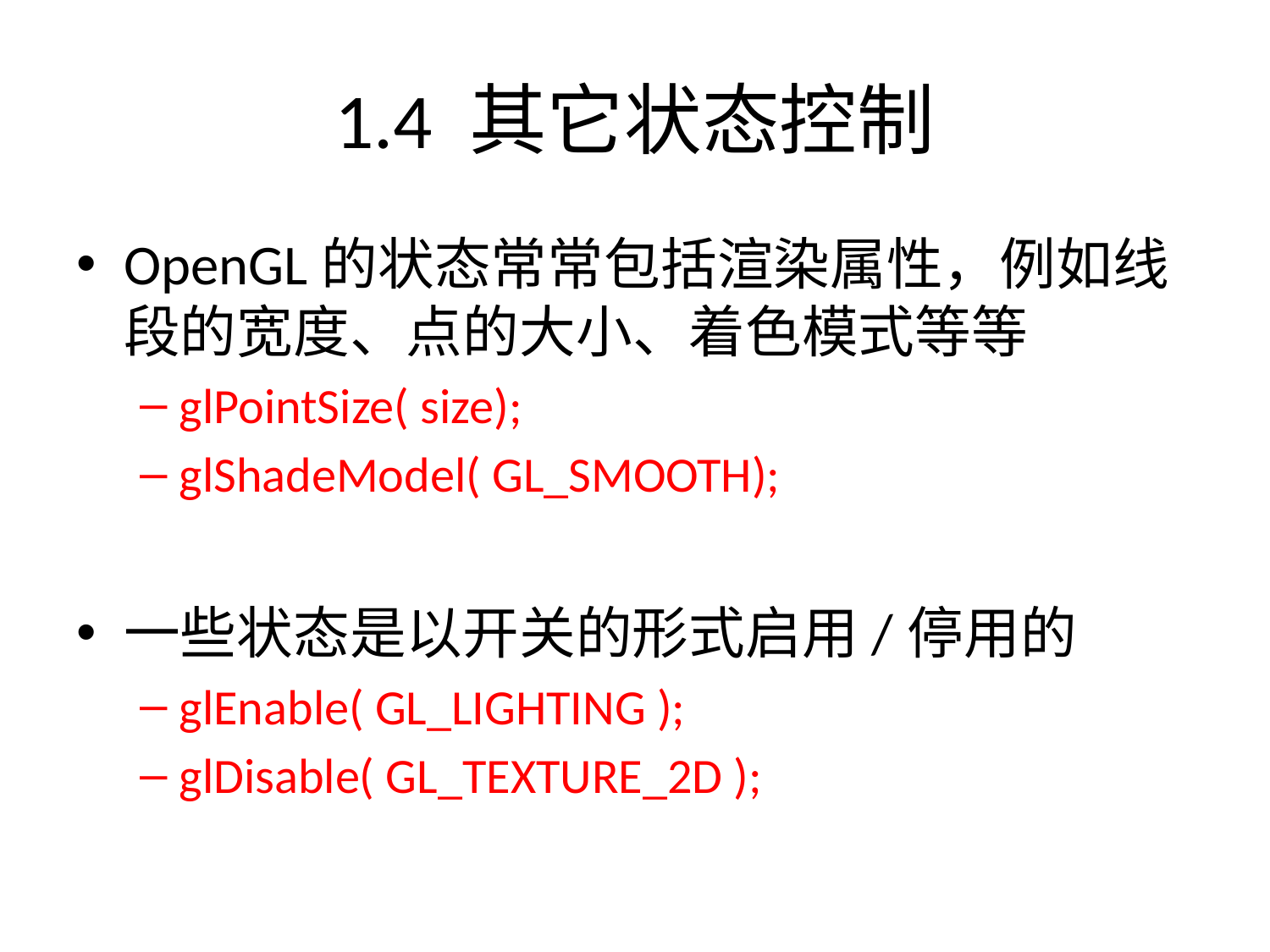

# 1.4 其它状态控制
OpenGL的状态常常包括渲染属性，例如线段的宽度、点的大小、着色模式等等
glPointSize( size);
glShadeModel( GL_SMOOTH);

一些状态是以开关的形式启用/停用的
glEnable( GL_LIGHTING );
glDisable( GL_TEXTURE_2D );